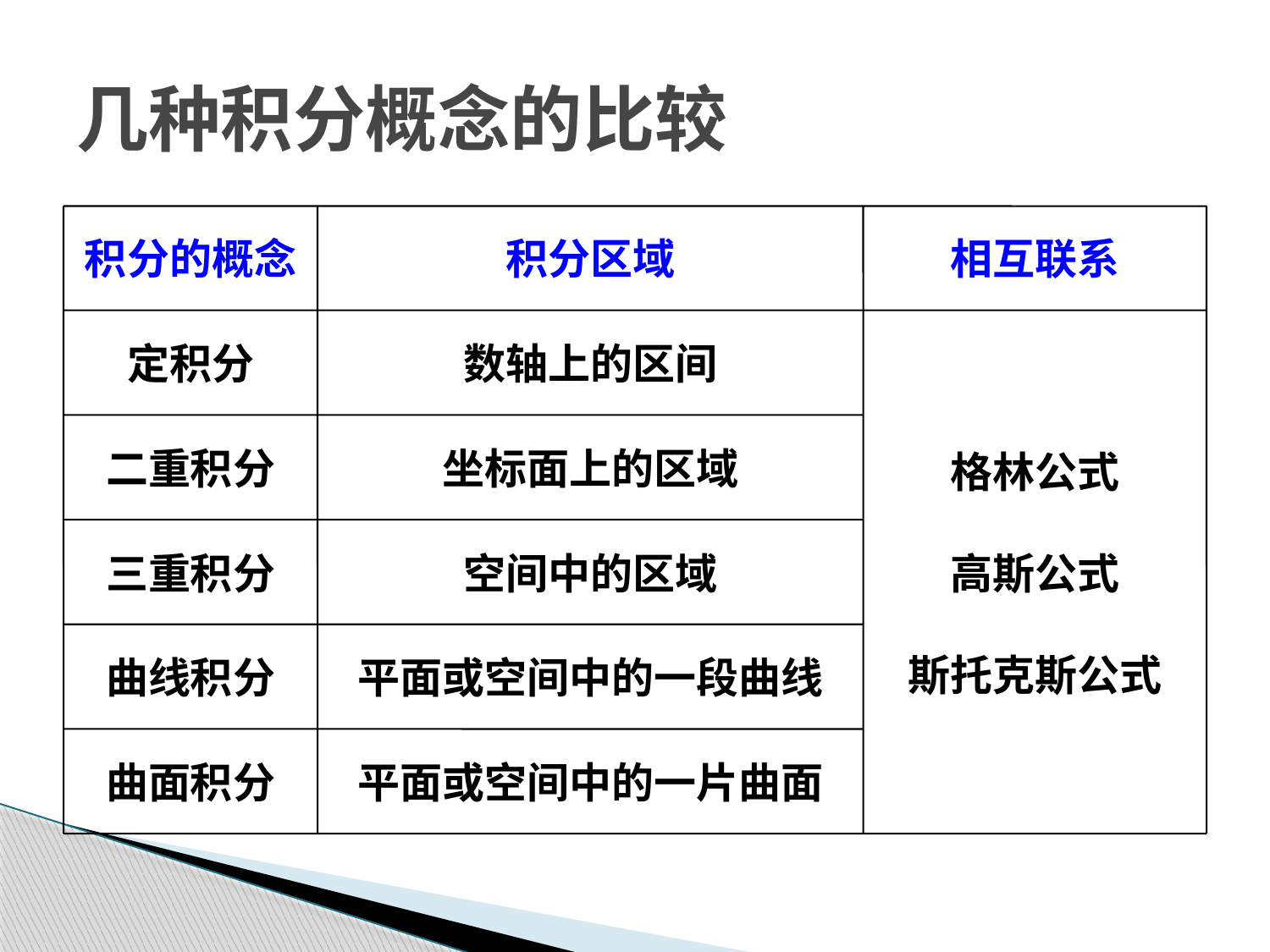

几种积分概念的比较
积分的概念

积分区域

相互联系

定积分
数轴上的区间
格林公式

高斯公式

斯托克斯公式
二重积分
坐标面上的区域
三重积分
空间中的区域
曲线积分
平面或空间中的一段曲线
曲面积分
平面或空间中的一片曲面